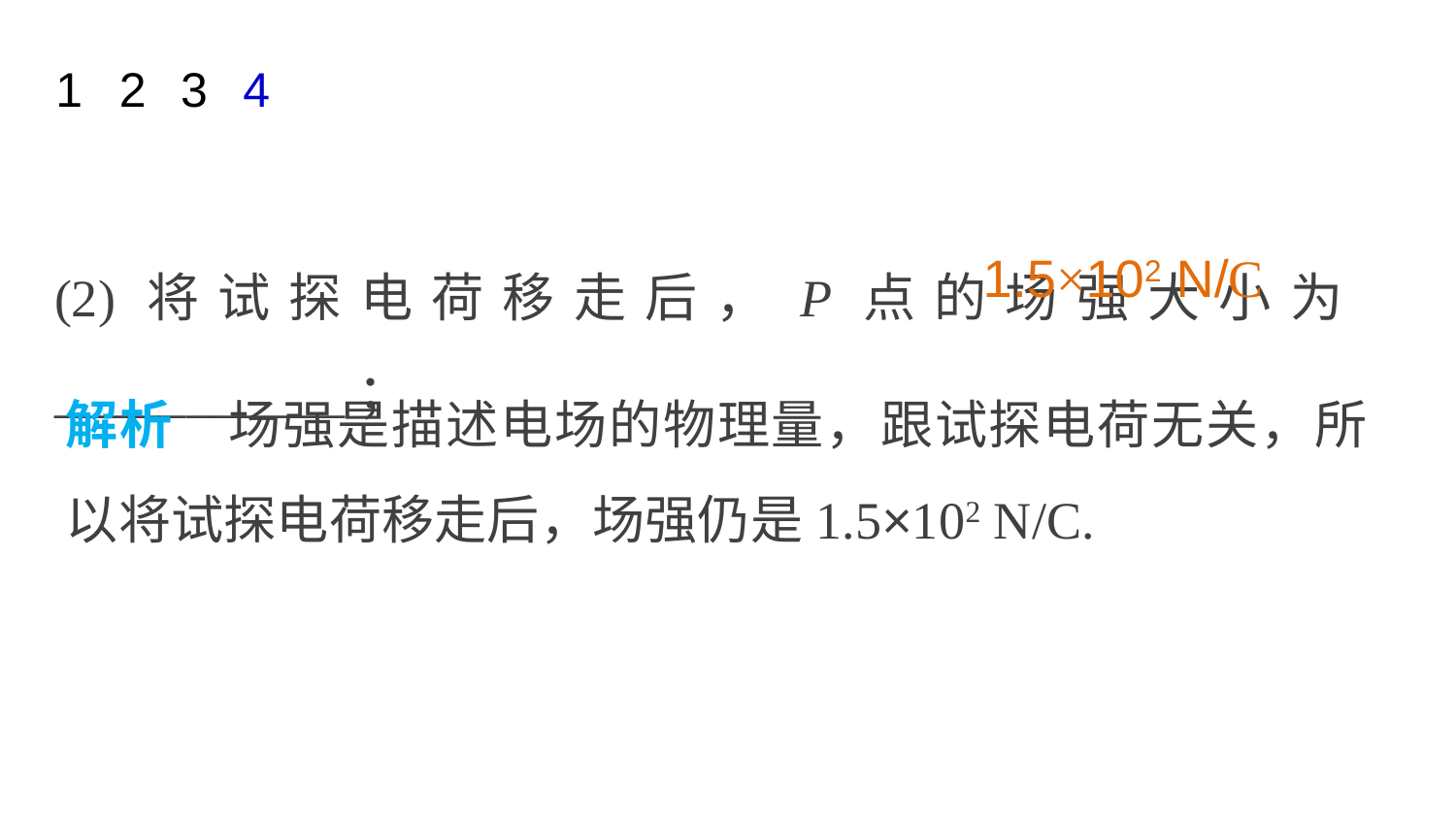

1
2
3
4
(2)将试探电荷移走后，P点的场强大小为___________；
1.5×102 N/C
解析　场强是描述电场的物理量，跟试探电荷无关，所以将试探电荷移走后，场强仍是1.5×102 N/C.